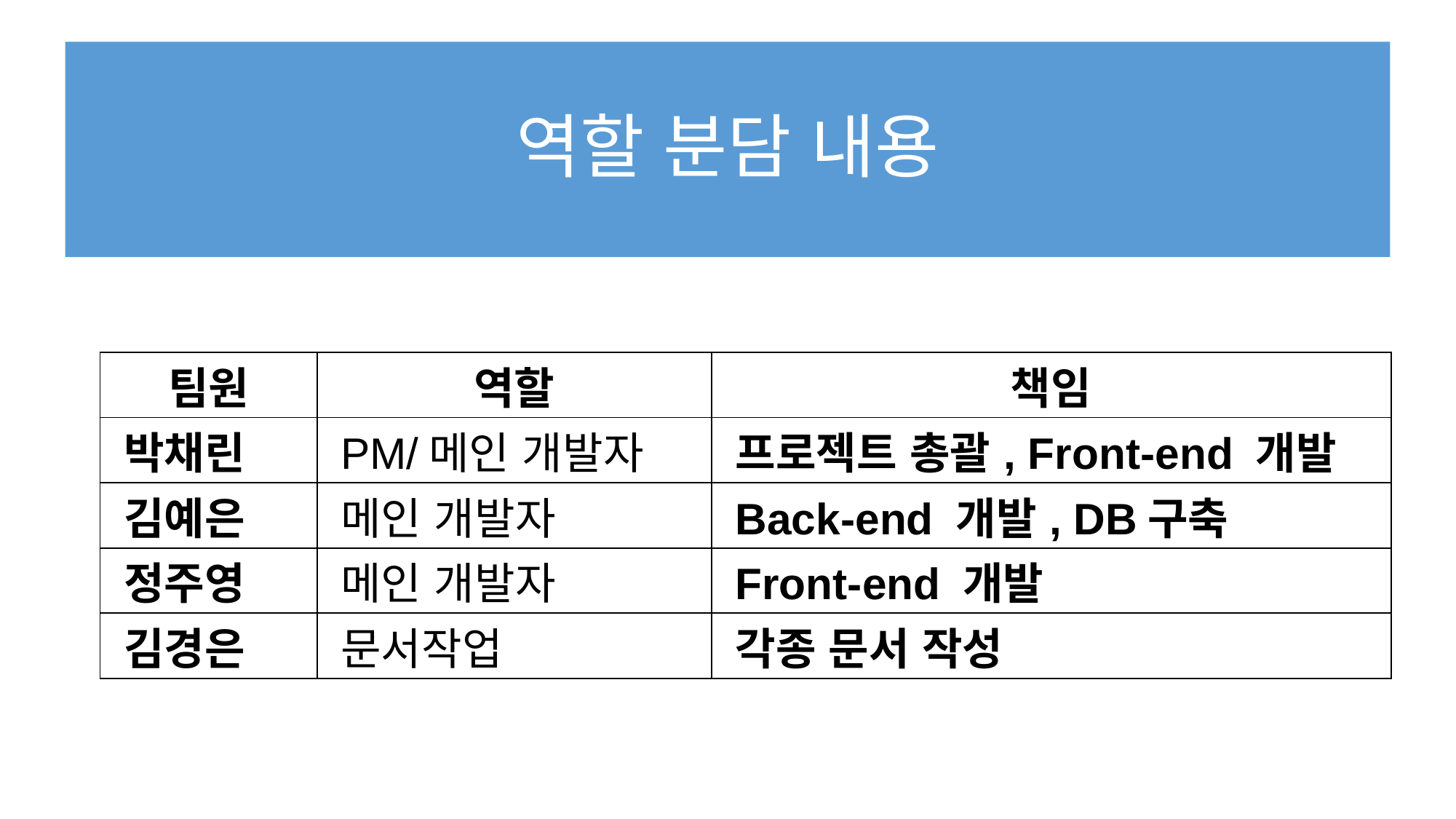

# 역할 분담 내용
| 팀원 | 역할 | 책임 |
| --- | --- | --- |
| 박채린 | PM/메인 개발자 | 프로젝트 총괄, Front-end 개발 |
| 김예은 | 메인 개발자 | Back-end 개발, DB구축 |
| 정주영 | 메인 개발자 | Front-end 개발 |
| 김경은 | 문서작업 | 각종 문서 작성 |